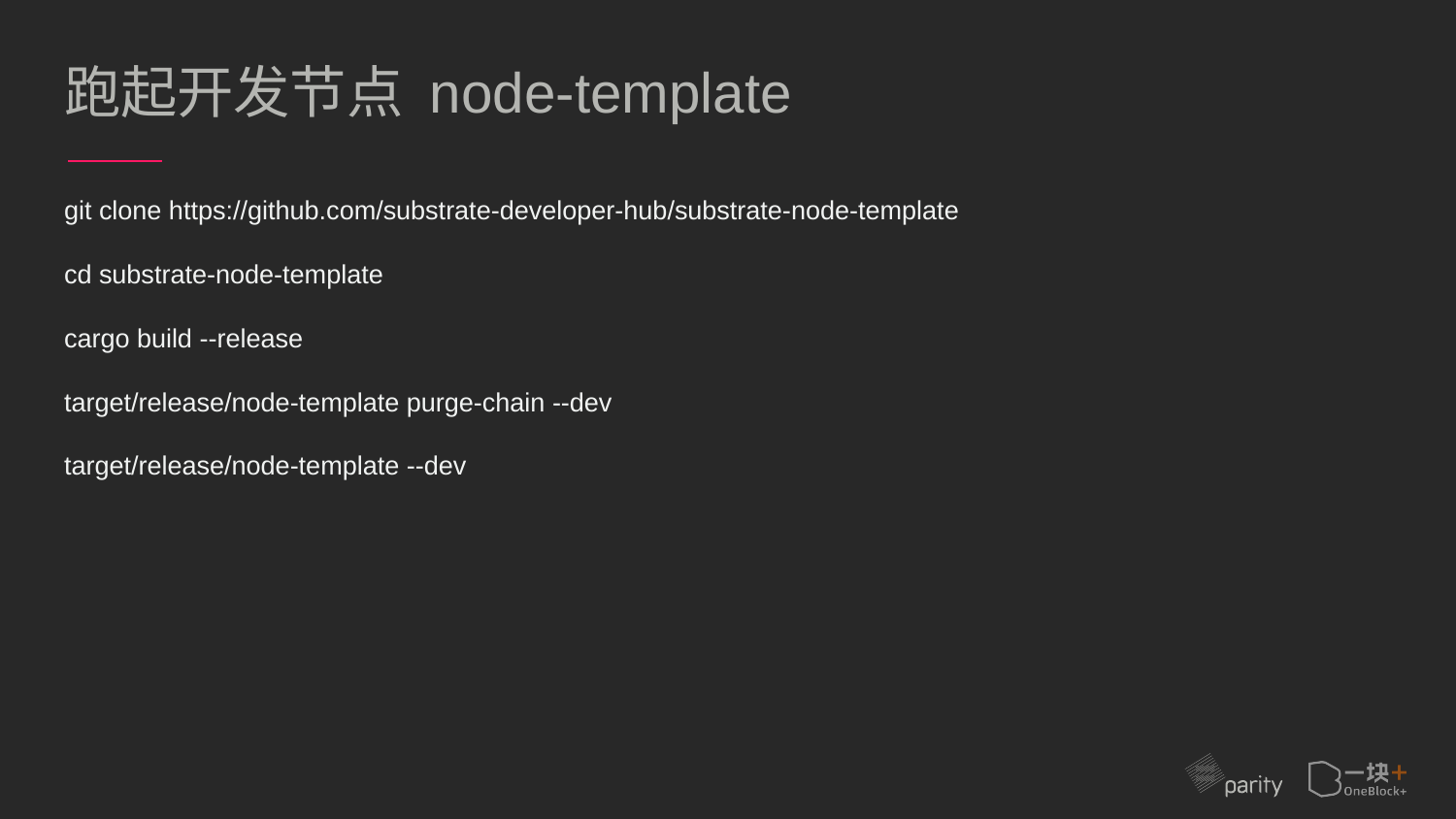

# 跑起开发节点 node-template
git clone https://github.com/substrate-developer-hub/substrate-node-template
cd substrate-node-template
cargo build --release
target/release/node-template purge-chain --dev
target/release/node-template --dev